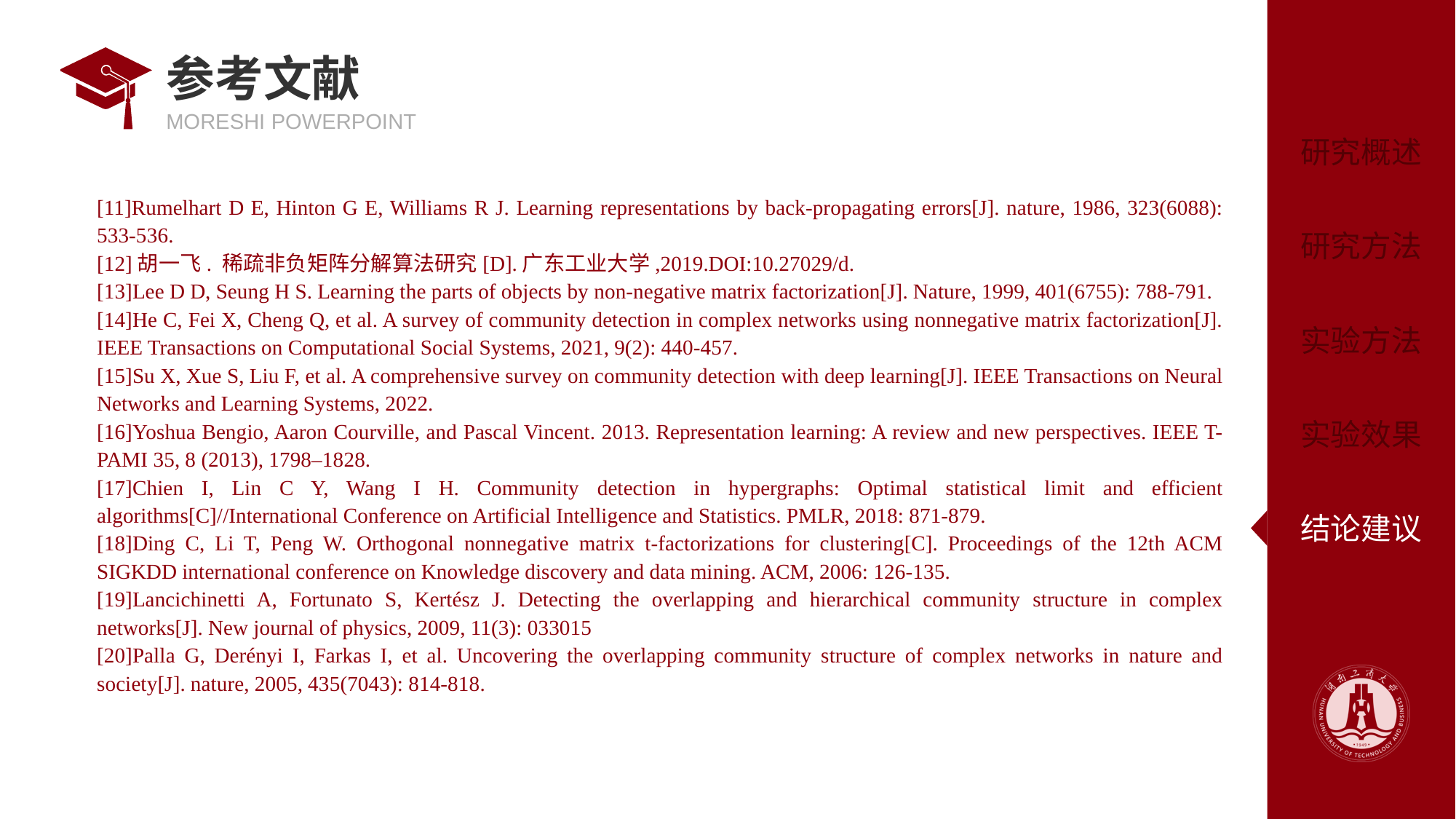

# 参考文献
[11]Rumelhart D E, Hinton G E, Williams R J. Learning representations by back-propagating errors[J]. nature, 1986, 323(6088): 533-536.
[12]胡一飞. 稀疏非负矩阵分解算法研究[D].广东工业大学,2019.DOI:10.27029/d.
[13]Lee D D, Seung H S. Learning the parts of objects by non-negative matrix factorization[J]. Nature, 1999, 401(6755): 788-791.
[14]He C, Fei X, Cheng Q, et al. A survey of community detection in complex networks using nonnegative matrix factorization[J]. IEEE Transactions on Computational Social Systems, 2021, 9(2): 440-457.
[15]Su X, Xue S, Liu F, et al. A comprehensive survey on community detection with deep learning[J]. IEEE Transactions on Neural Networks and Learning Systems, 2022.
[16]Yoshua Bengio, Aaron Courville, and Pascal Vincent. 2013. Representation learning: A review and new perspectives. IEEE T-PAMI 35, 8 (2013), 1798–1828.
[17]Chien I, Lin C Y, Wang I H. Community detection in hypergraphs: Optimal statistical limit and efficient algorithms[C]//International Conference on Artificial Intelligence and Statistics. PMLR, 2018: 871-879.
[18]Ding C, Li T, Peng W. Orthogonal nonnegative matrix t-factorizations for clustering[C]. Proceedings of the 12th ACM SIGKDD international conference on Knowledge discovery and data mining. ACM, 2006: 126-135.
[19]Lancichinetti A, Fortunato S, Kertész J. Detecting the overlapping and hierarchical community structure in complex networks[J]. New journal of physics, 2009, 11(3): 033015
[20]Palla G, Derényi I, Farkas I, et al. Uncovering the overlapping community structure of complex networks in nature and society[J]. nature, 2005, 435(7043): 814-818.